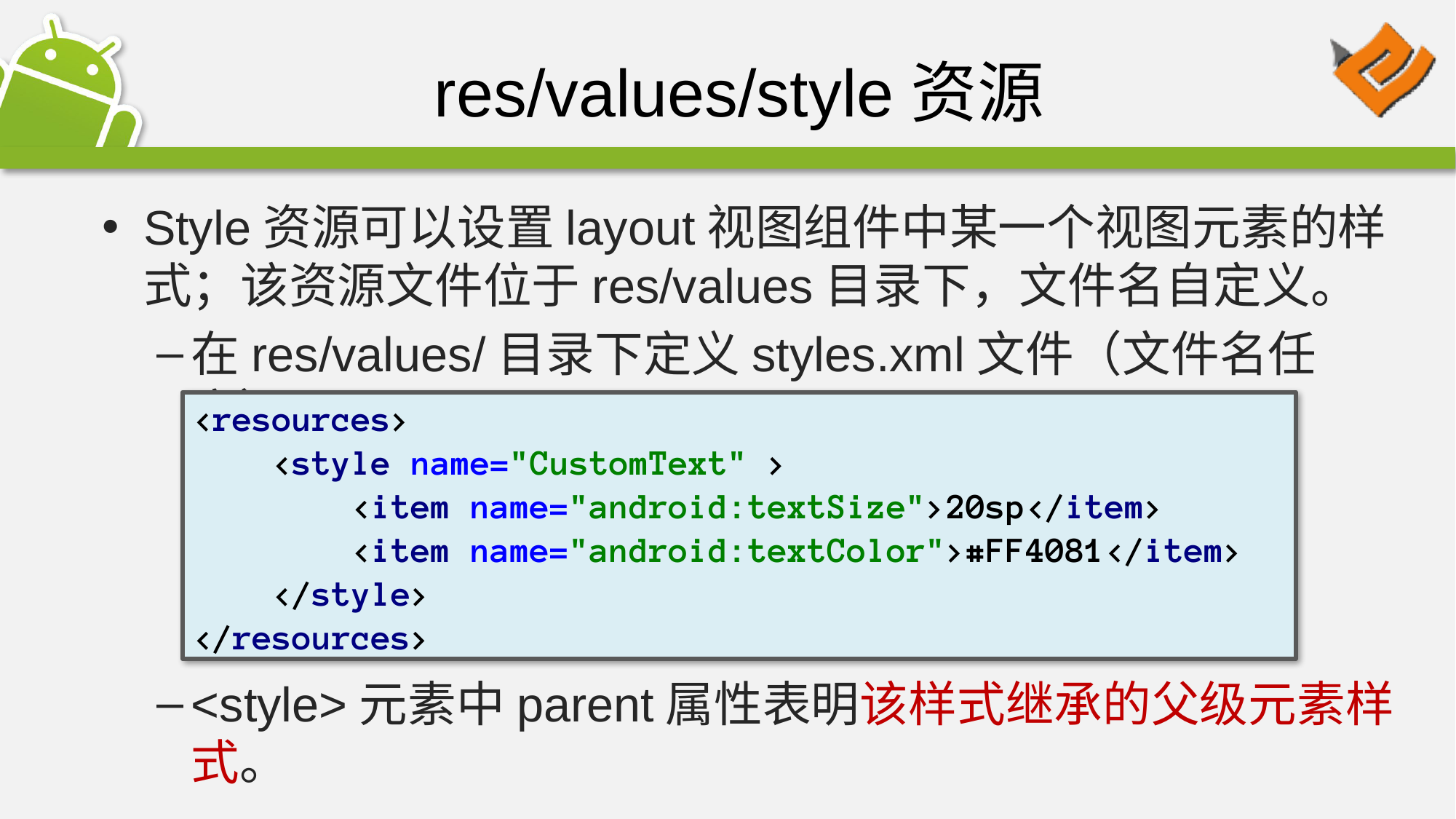

# res/values/style资源
Style资源可以设置layout视图组件中某一个视图元素的样式；该资源文件位于res/values目录下，文件名自定义。
在res/values/目录下定义styles.xml文件（文件名任意）。
<resources>
    <style name="CustomText" >
        <item name="android:textSize">20sp</item>
        <item name="android:textColor">#FF4081</item>
    </style>
</resources>
<style>元素中parent属性表明该样式继承的父级元素样式。